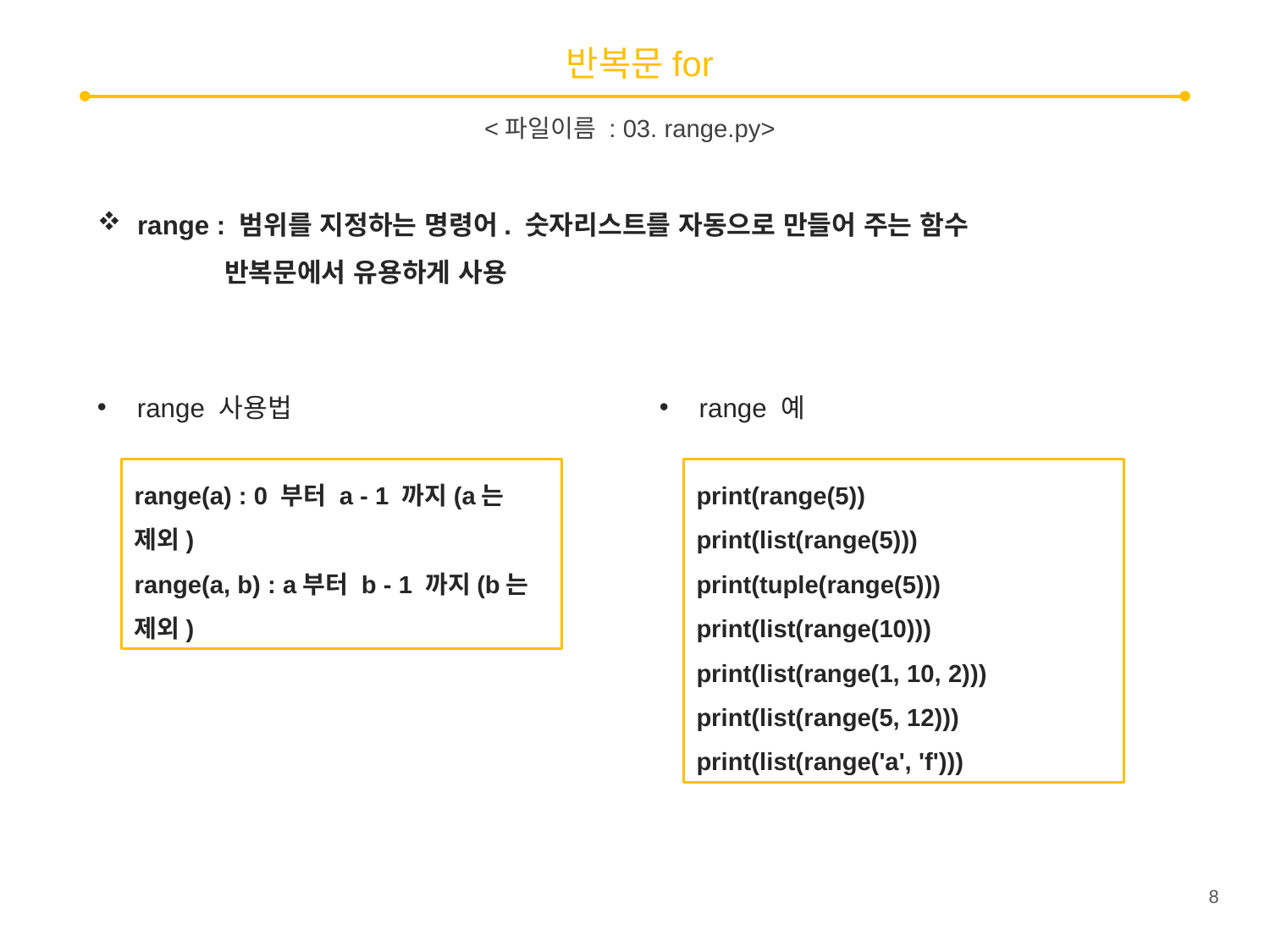

# 반복문for
<파일이름 : 03. range.py>
range : 범위를 지정하는 명령어. 숫자리스트를 자동으로 만들어 주는 함수
반복문에서 유용하게 사용
range 사용법
range 예
range(a) : 0 부터 a - 1 까지(a는 제외)
range(a, b) : a부터 b - 1 까지(b는 제외)
print(range(5))
print(list(range(5)))
print(tuple(range(5)))
print(list(range(10)))
print(list(range(1, 10, 2)))
print(list(range(5, 12)))
print(list(range('a', 'f')))